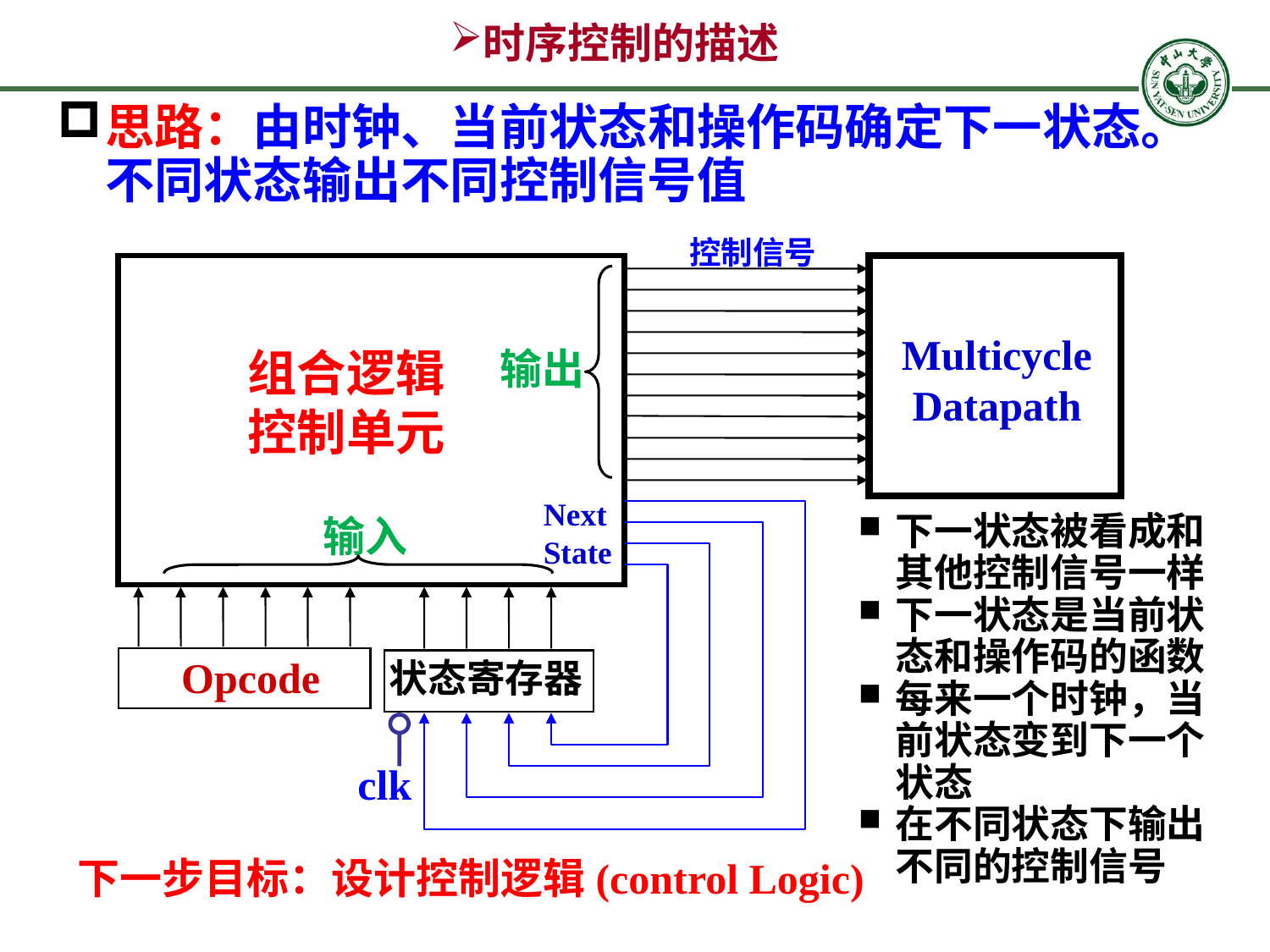

# 时序控制的描述
思路：由时钟、当前状态和操作码确定下一状态。不同状态输出不同控制信号值
控制信号

Multicycle
Datapath

组合逻辑控制单元
输出

Next
State

输入
下一状态被看成和其他控制信号一样
下一状态是当前状态和操作码的函数
每来一个时钟，当前状态变到下一个状态
在不同状态下输出不同的控制信号

Opcode

状态寄存器

clk
下一步目标：设计控制逻辑(control Logic)